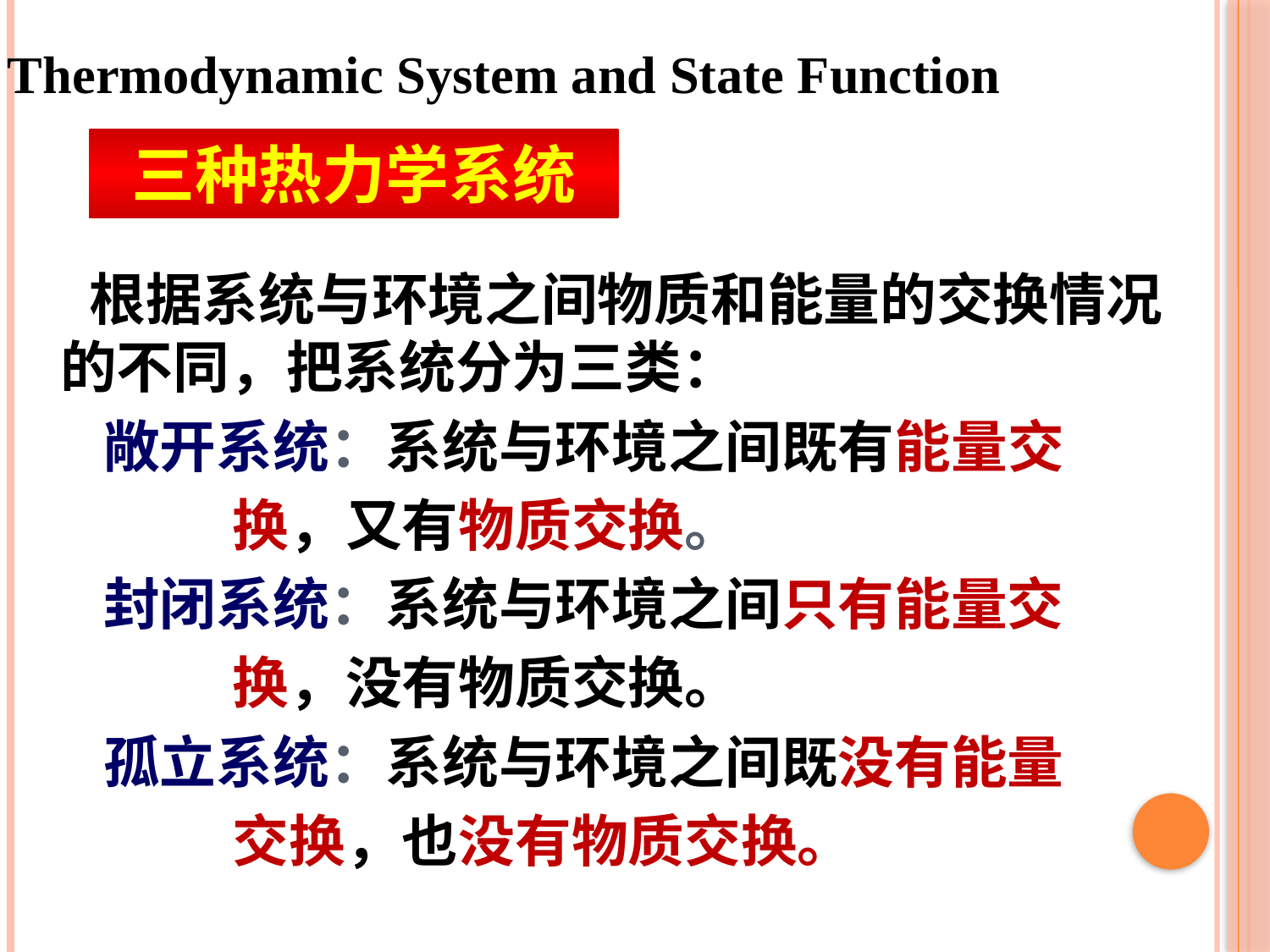

Thermodynamic System and State Function
三种热力学系统
       根据系统与环境之间物质和能量的交换情况的不同，把系统分为三类：
      敞开系统：系统与环境之间既有能量交
                换，又有物质交换。
      封闭系统：系统与环境之间只有能量交
                换，没有物质交换。
      孤立系统：系统与环境之间既没有能量
                交换，也没有物质交换。
18